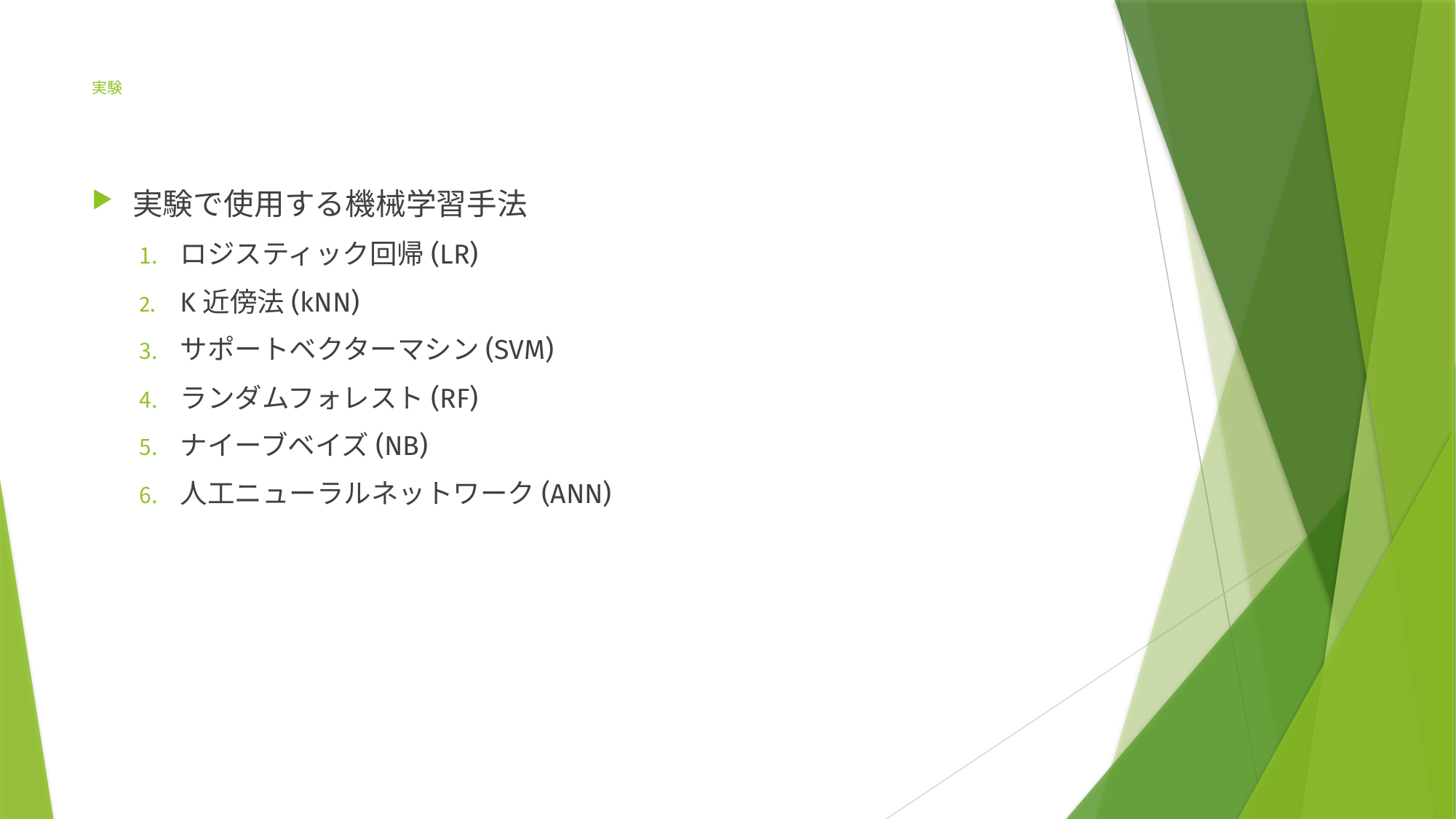

# 実験
実験で使用する機械学習手法
ロジスティック回帰(LR)
K近傍法(kNN)
サポートベクターマシン(SVM)
ランダムフォレスト(RF)
ナイーブベイズ(NB)
人工ニューラルネットワーク(ANN)